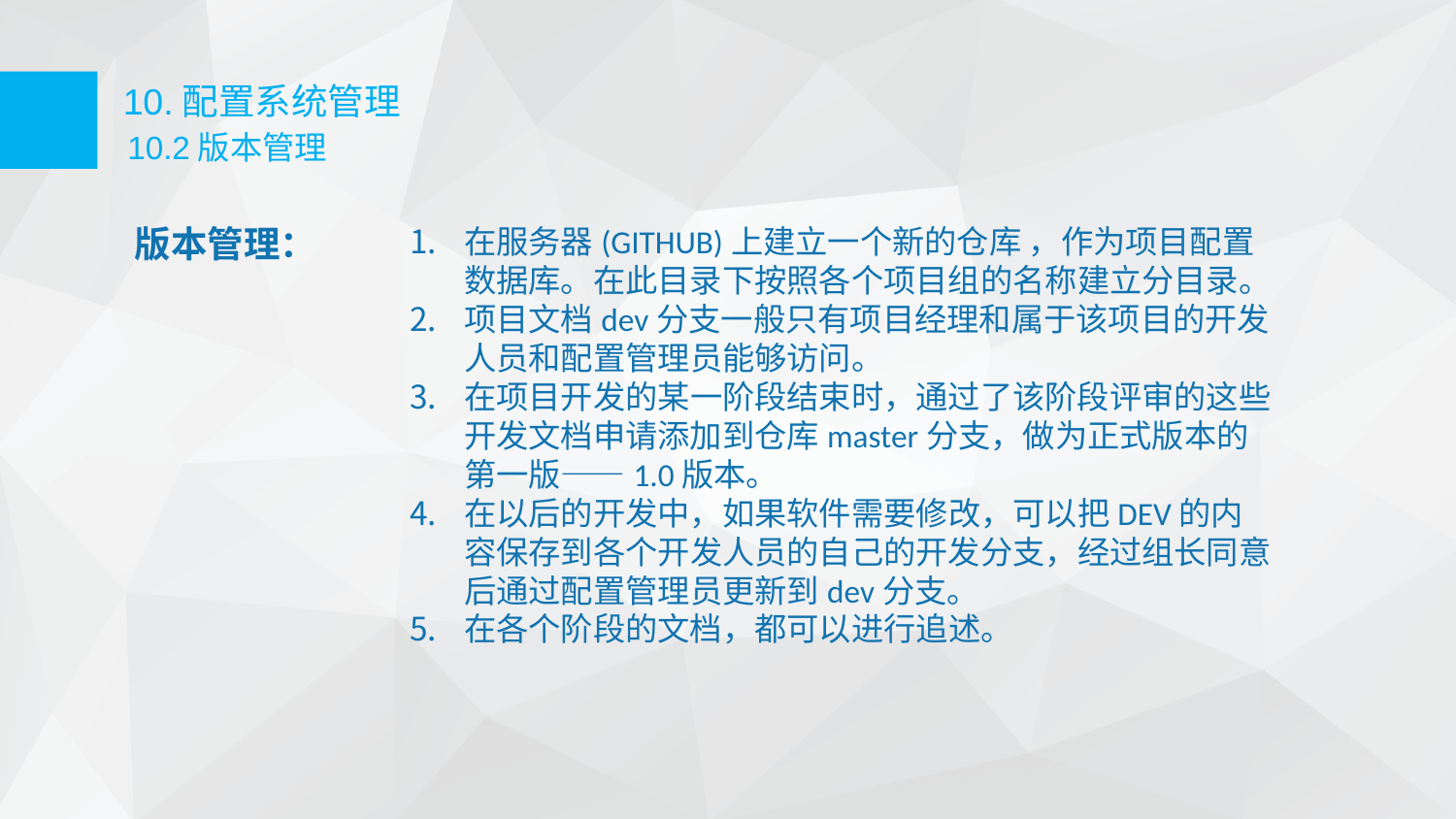

10.配置系统管理
10.2版本管理
版本管理：
在服务器(GITHUB)上建立一个新的仓库 ，作为项目配置数据库。在此目录下按照各个项目组的名称建立分目录。
项目文档dev分支一般只有项目经理和属于该项目的开发人员和配置管理员能够访问。
在项目开发的某一阶段结束时，通过了该阶段评审的这些开发文档申请添加到仓库master分支，做为正式版本的第一版——1.0版本。
在以后的开发中，如果软件需要修改，可以把DEV的内容保存到各个开发人员的自己的开发分支，经过组长同意后通过配置管理员更新到dev分支。
在各个阶段的文档，都可以进行追述。